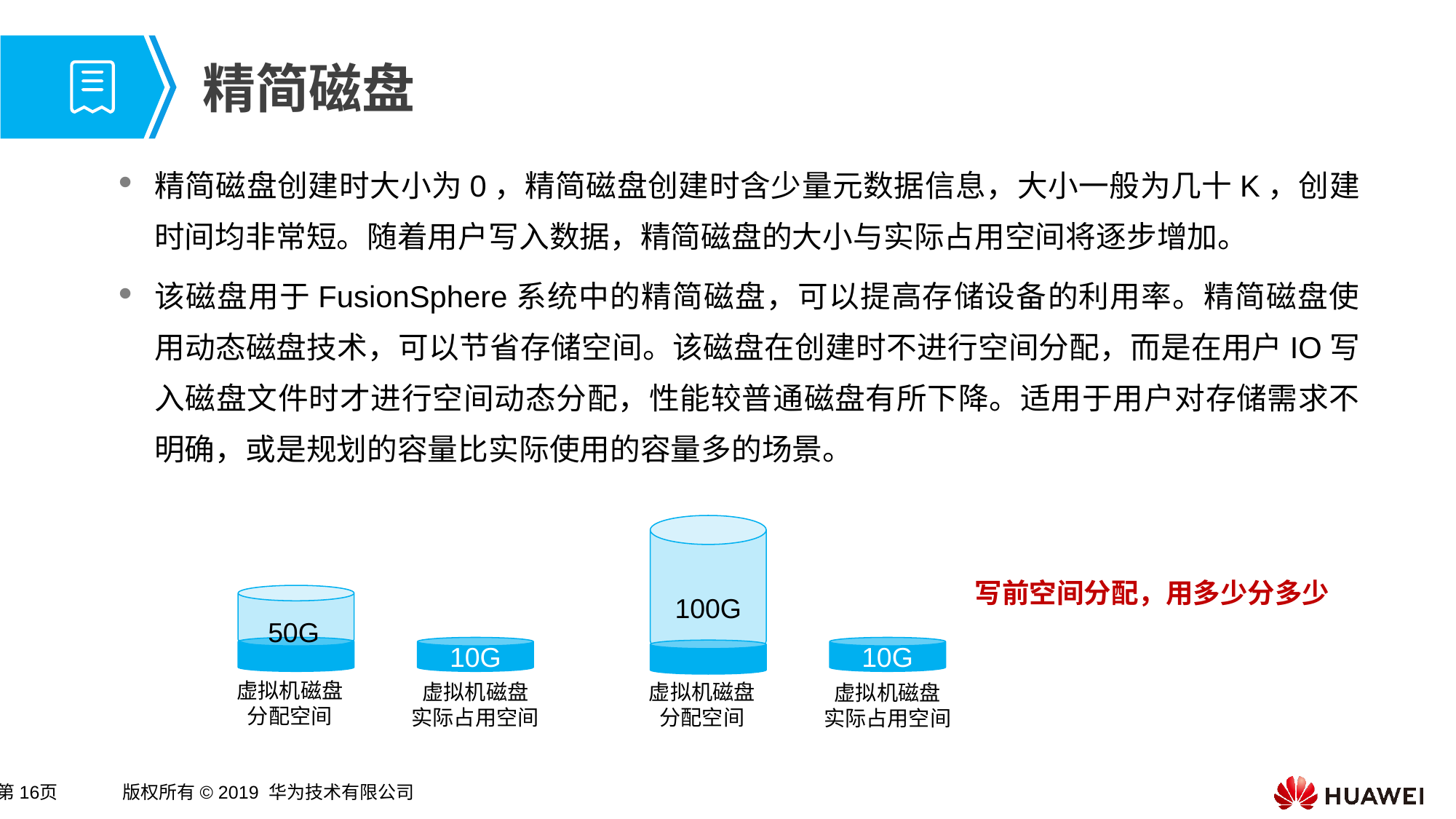

# 精简磁盘
精简磁盘创建时大小为0，精简磁盘创建时含少量元数据信息，大小一般为几十K，创建时间均非常短。随着用户写入数据，精简磁盘的大小与实际占用空间将逐步增加。
该磁盘用于FusionSphere系统中的精简磁盘，可以提高存储设备的利用率。精简磁盘使用动态磁盘技术，可以节省存储空间。该磁盘在创建时不进行空间分配，而是在用户IO写入磁盘文件时才进行空间动态分配，性能较普通磁盘有所下降。适用于用户对存储需求不明确，或是规划的容量比实际使用的容量多的场景。

写前空间分配，用多少分多少
100G

50G
10G
10G

虚拟机磁盘
分配空间
虚拟机磁盘
实际占用空间
虚拟机磁盘
分配空间
虚拟机磁盘
实际占用空间